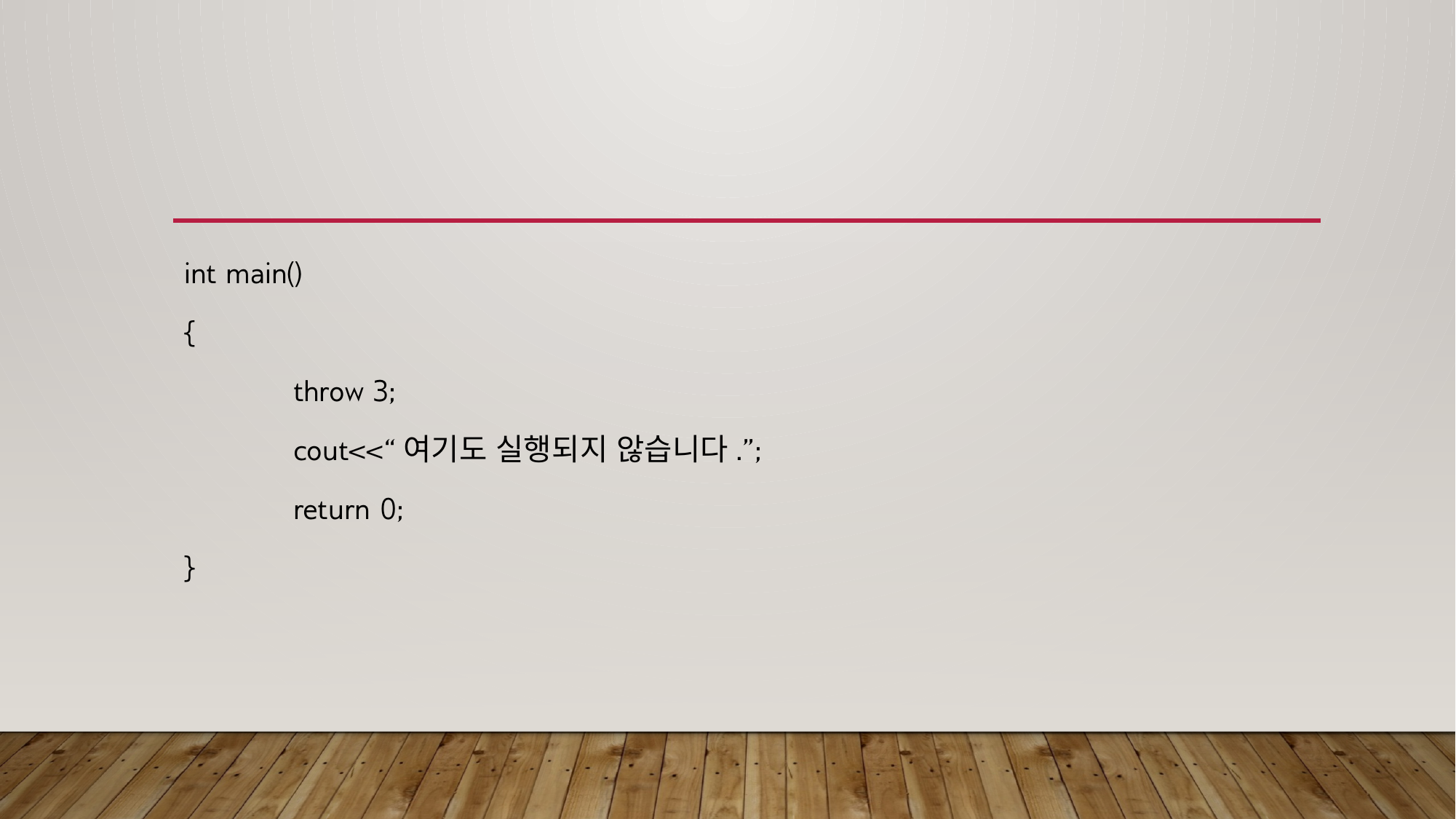

#
int main()
{
	throw 3;
	cout<<“여기도 실행되지 않습니다.”;
	return 0;
}